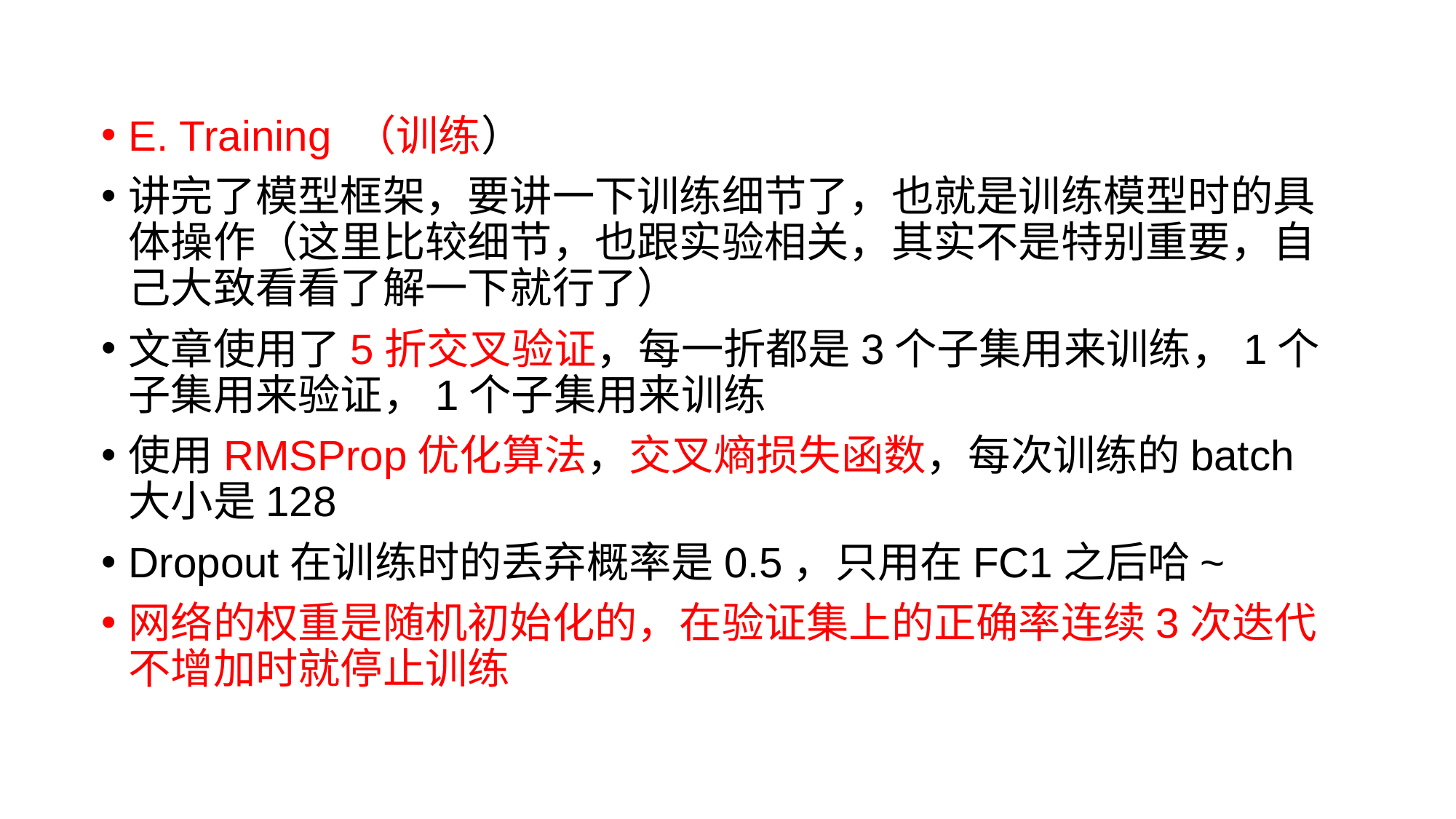

E. Training （训练）
讲完了模型框架，要讲一下训练细节了，也就是训练模型时的具体操作（这里比较细节，也跟实验相关，其实不是特别重要，自己大致看看了解一下就行了）
文章使用了5折交叉验证，每一折都是3个子集用来训练，1个子集用来验证，1个子集用来训练
使用RMSProp优化算法，交叉熵损失函数，每次训练的batch大小是128
Dropout在训练时的丢弃概率是0.5，只用在FC1之后哈~
网络的权重是随机初始化的，在验证集上的正确率连续3次迭代不增加时就停止训练